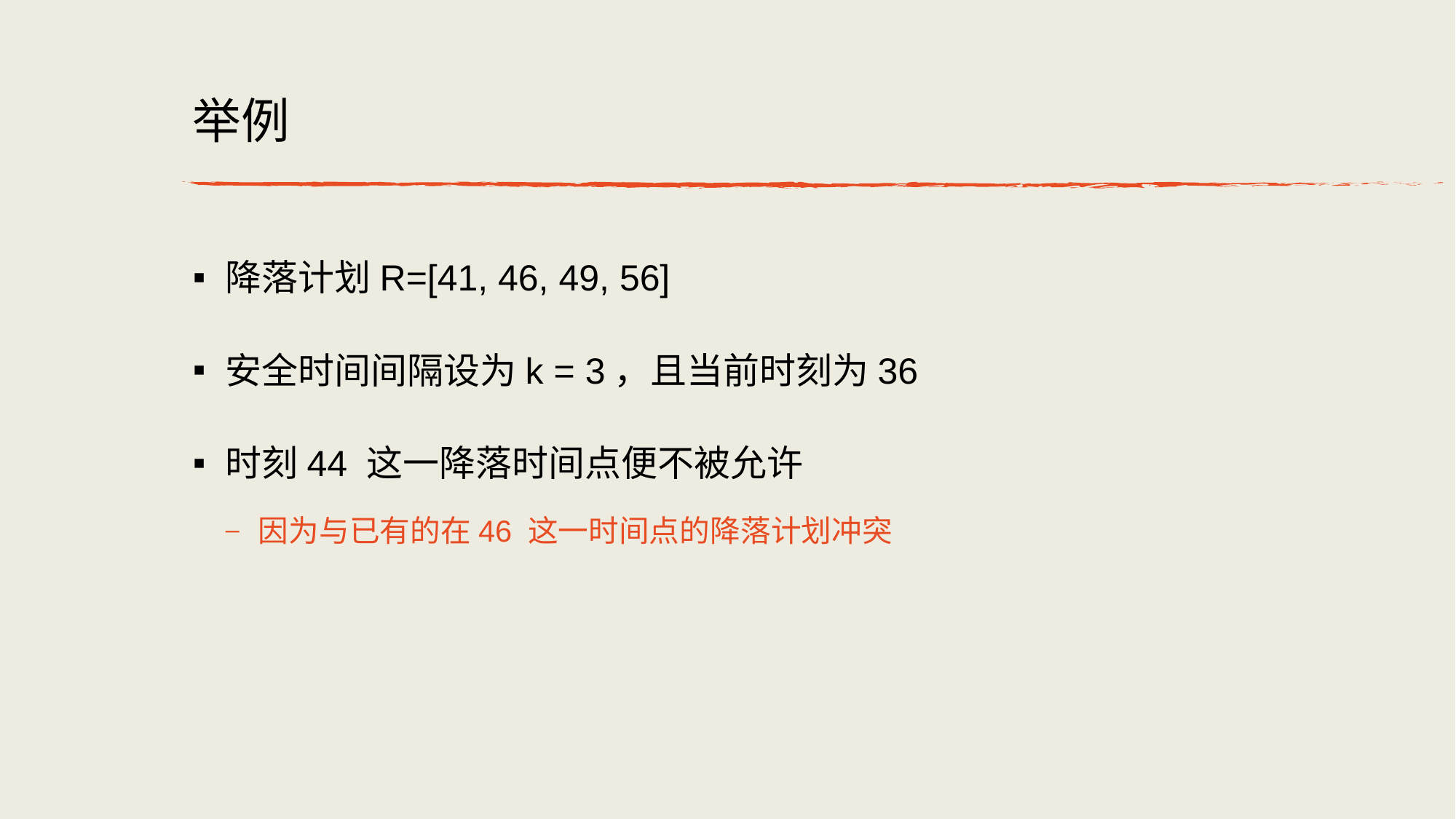

# 举例
降落计划R=[41, 46, 49, 56]
安全时间间隔设为k = 3，且当前时刻为36
时刻44 这⼀降落时间点便不被允许
因为与已有的在46 这⼀时间点的降落计划冲突